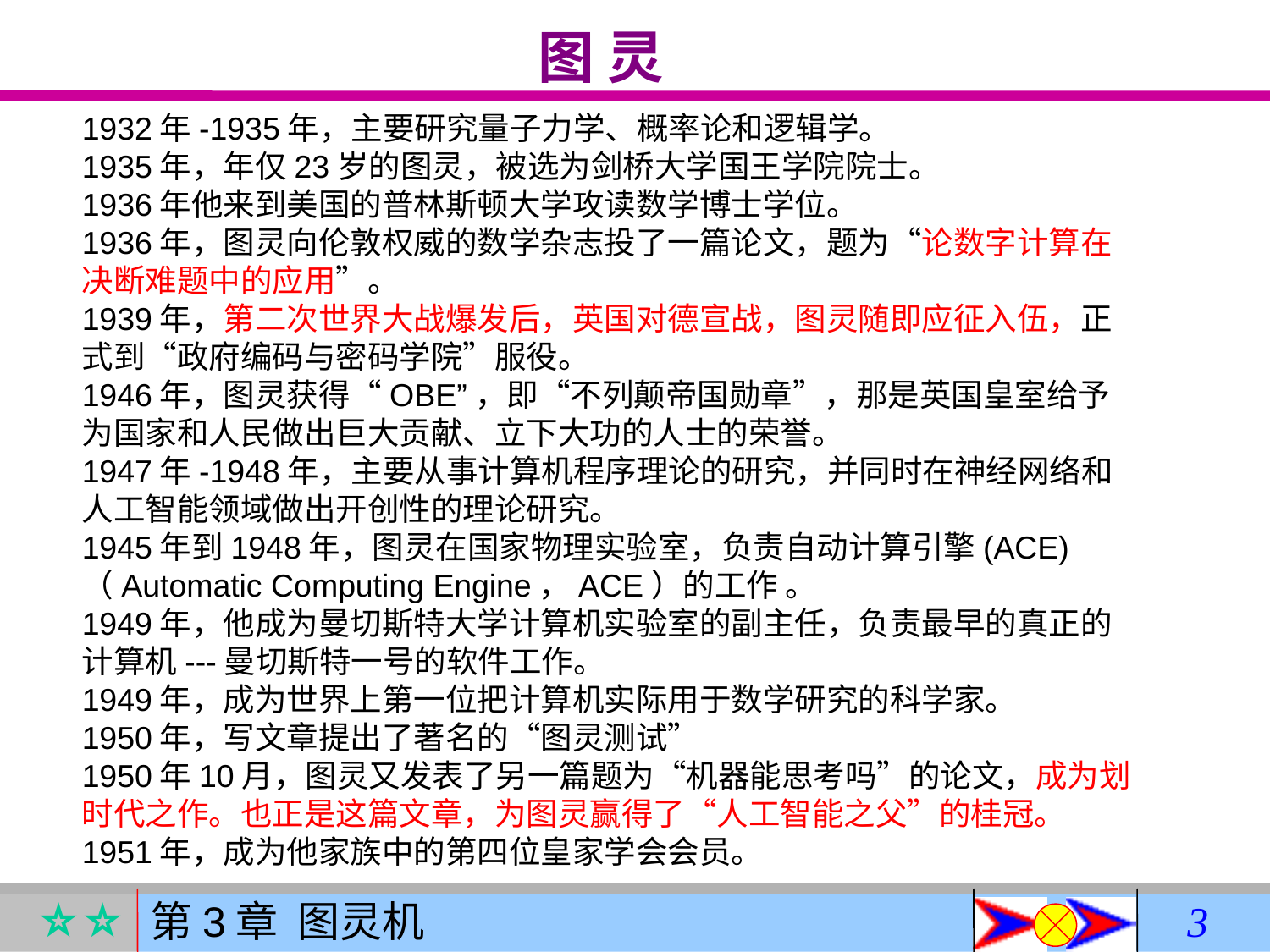

图 灵
1932年-1935年，主要研究量子力学、概率论和逻辑学。
1935年，年仅23岁的图灵，被选为剑桥大学国王学院院士。
1936年他来到美国的普林斯顿大学攻读数学博士学位。
1936年，图灵向伦敦权威的数学杂志投了一篇论文，题为“论数字计算在决断难题中的应用”。
1939年，第二次世界大战爆发后，英国对德宣战，图灵随即应征入伍，正式到“政府编码与密码学院”服役。
1946年，图灵获得“OBE”，即“不列颠帝国勋章”，那是英国皇室给予为国家和人民做出巨大贡献、立下大功的人士的荣誉。
1947年-1948年，主要从事计算机程序理论的研究，并同时在神经网络和人工智能领域做出开创性的理论研究。
1945年到1948年，图灵在国家物理实验室，负责自动计算引擎(ACE)（Automatic Computing Engine，ACE）的工作 。
1949年，他成为曼切斯特大学计算机实验室的副主任，负责最早的真正的计算机---曼切斯特一号的软件工作。
1949年，成为世界上第一位把计算机实际用于数学研究的科学家。
1950年，写文章提出了著名的“图灵测试”
1950年10月，图灵又发表了另一篇题为“机器能思考吗”的论文，成为划时代之作。也正是这篇文章，为图灵赢得了“人工智能之父”的桂冠。
1951年，成为他家族中的第四位皇家学会会员。